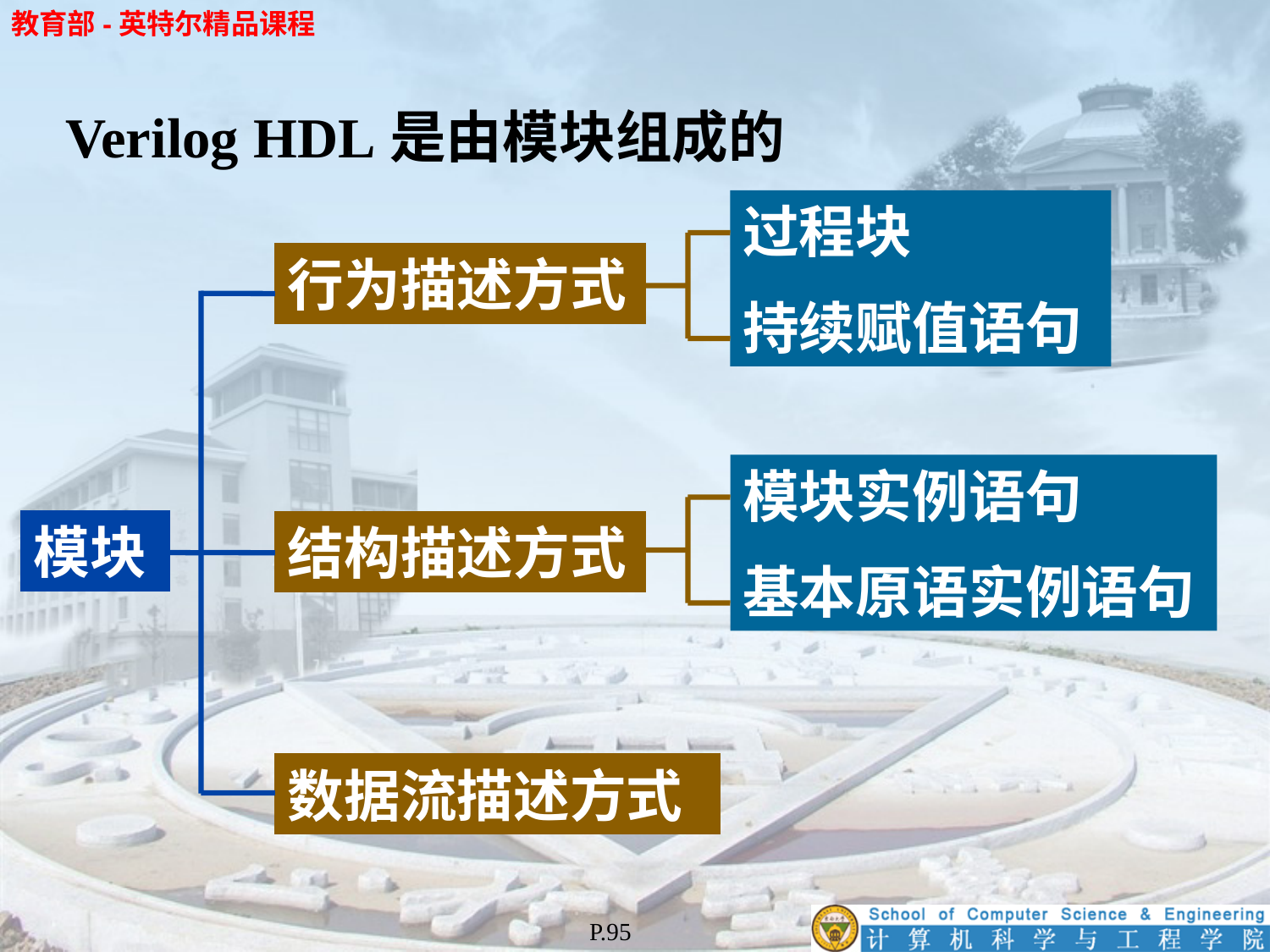

Verilog HDL是由模块组成的
过程块
持续赋值语句

行为描述方式

模块实例语句
基本原语实例语句

模块
结构描述方式

数据流描述方式

P.95